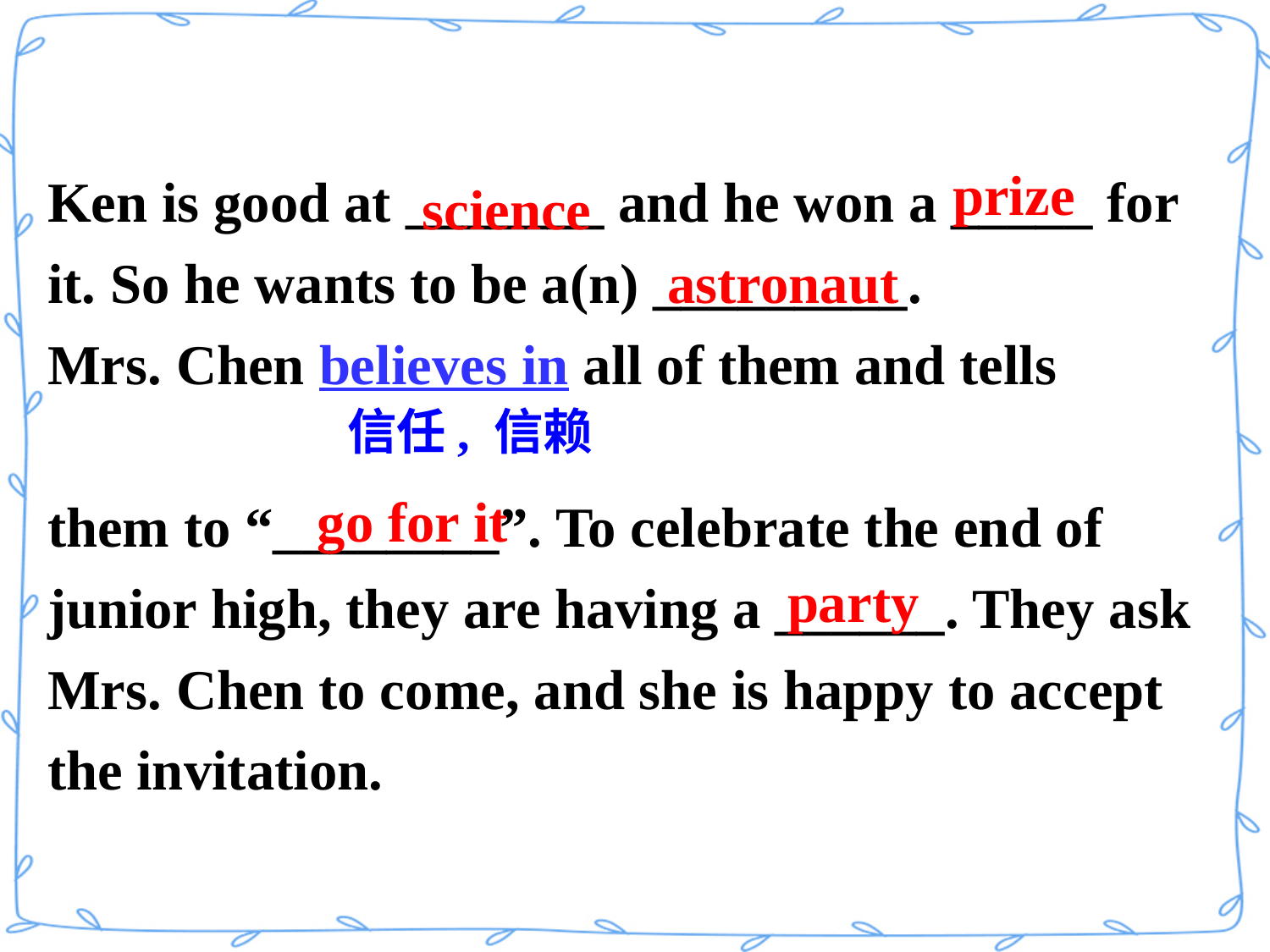

prize
Ken is good at _______ and he won a _____ for it. So he wants to be a(n) _________.
Mrs. Chen believes in all of them and tells

them to “________”. To celebrate the end of junior high, they are having a ______. They ask Mrs. Chen to come, and she is happy to accept the invitation.
science
astronaut
信任, 信赖
go for it
party